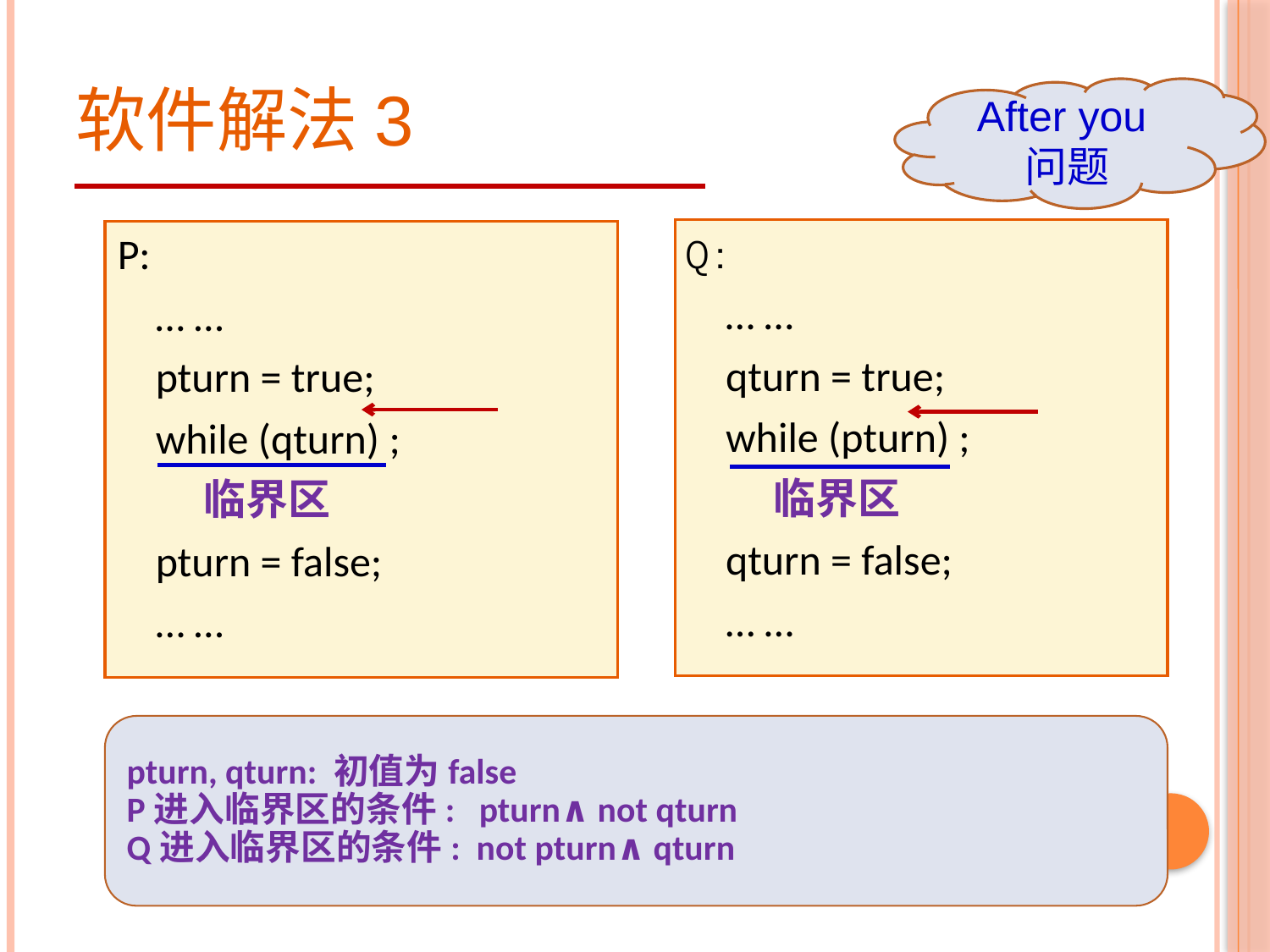

# 软件解法3
After you问题
Q:
	… …
    qturn = true;
    while (pturn) ;
        临界区
    qturn = false;
    … …
P:
	… …
    pturn = true;
    while (qturn) ;
        临界区
    pturn = false;
    … …
pturn, qturn: 初值为false
P进入临界区的条件:   pturn∧ not qturn
Q进入临界区的条件:  not pturn∧ qturn